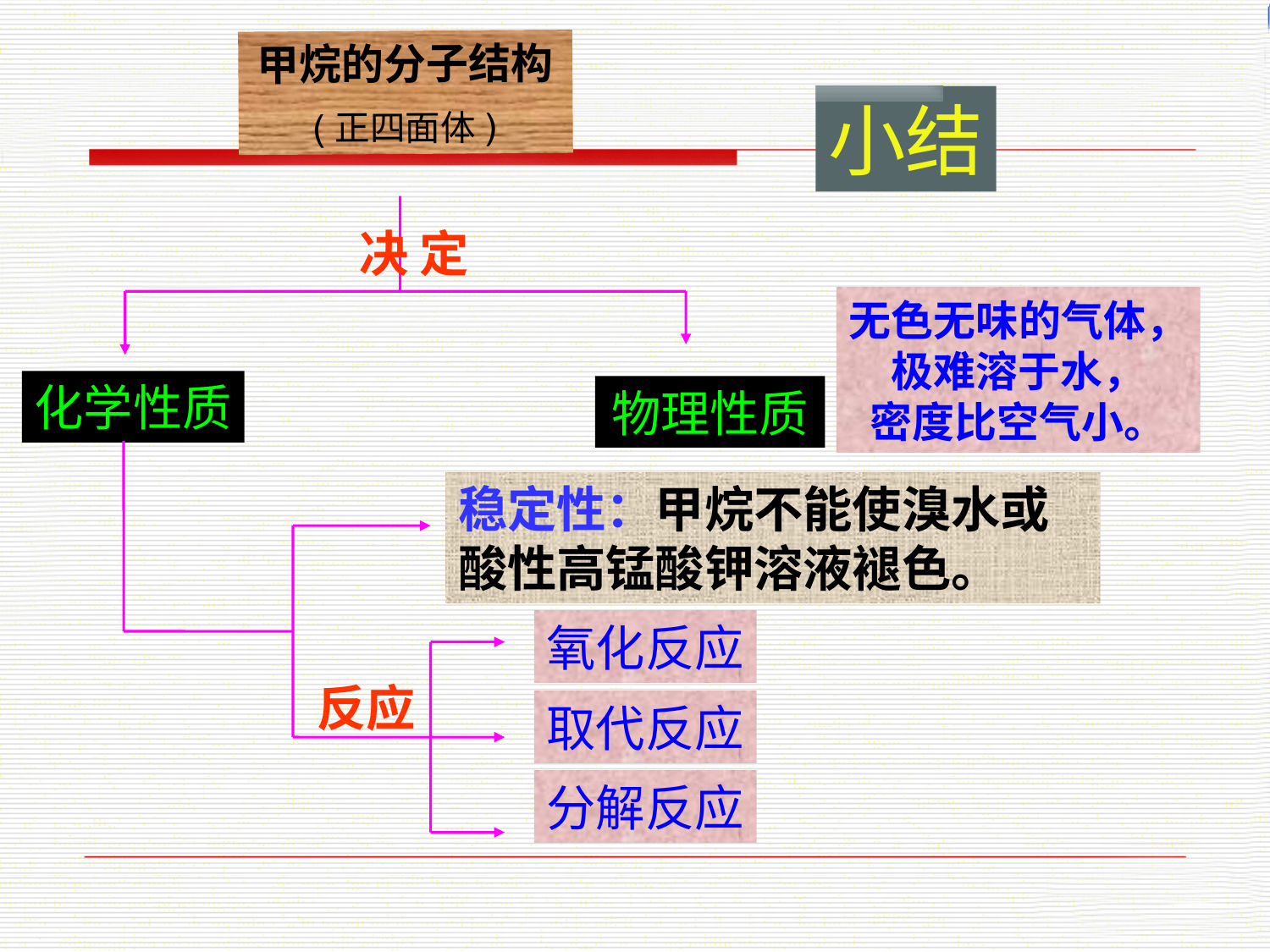

甲烷的分子结构
(正四面体)
小结

决 定
无色无味的气体，
极难溶于水，
密度比空气小。
化学性质
物理性质

稳定性：甲烷不能使溴水或酸性高锰酸钾溶液褪色。
氧化反应
反应
取代反应
分解反应